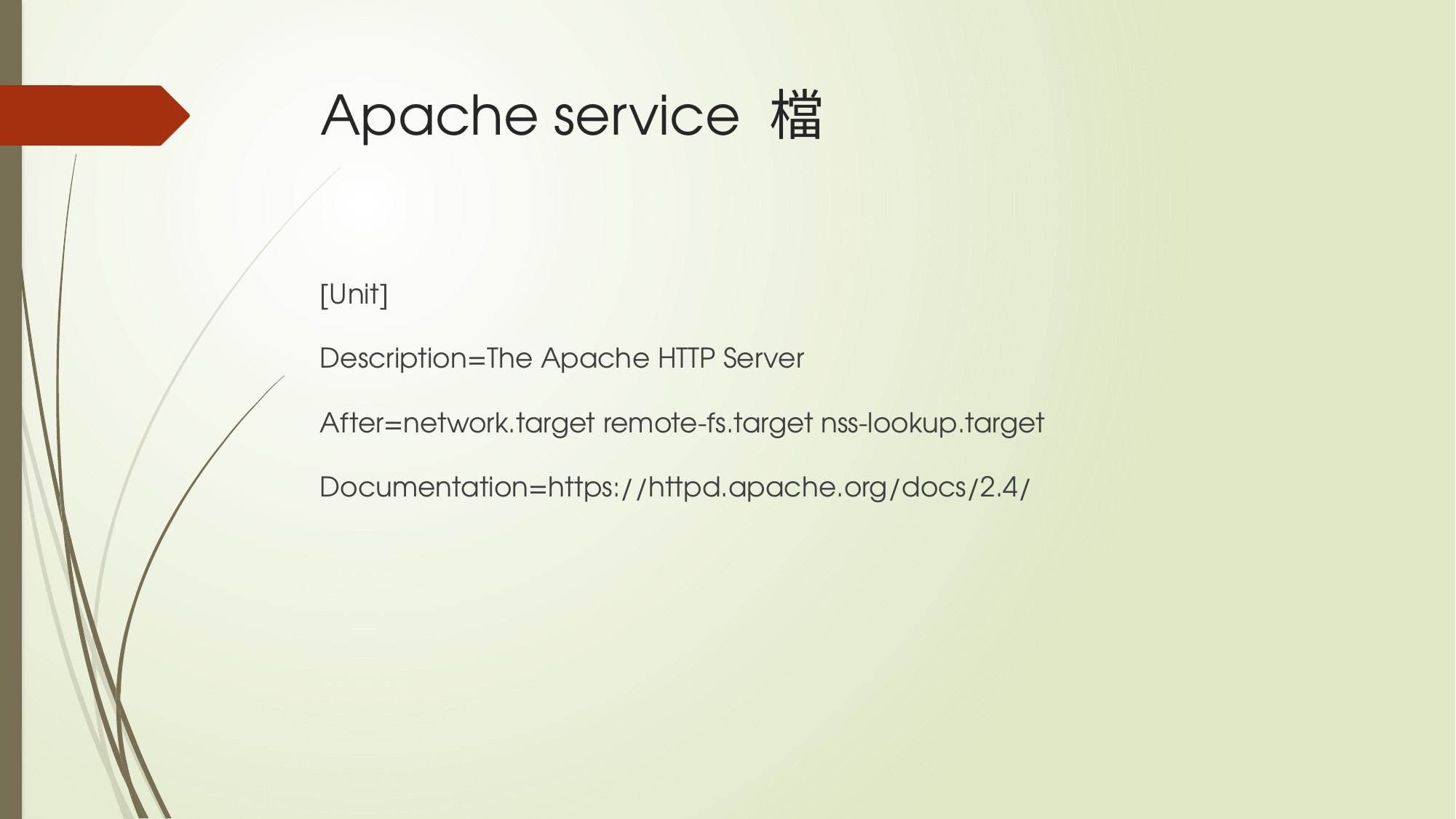

# Apache service 檔
[Unit]
Description=The Apache HTTP Server
After=network.target remote-fs.target nss-lookup.target
Documentation=https://httpd.apache.org/docs/2.4/